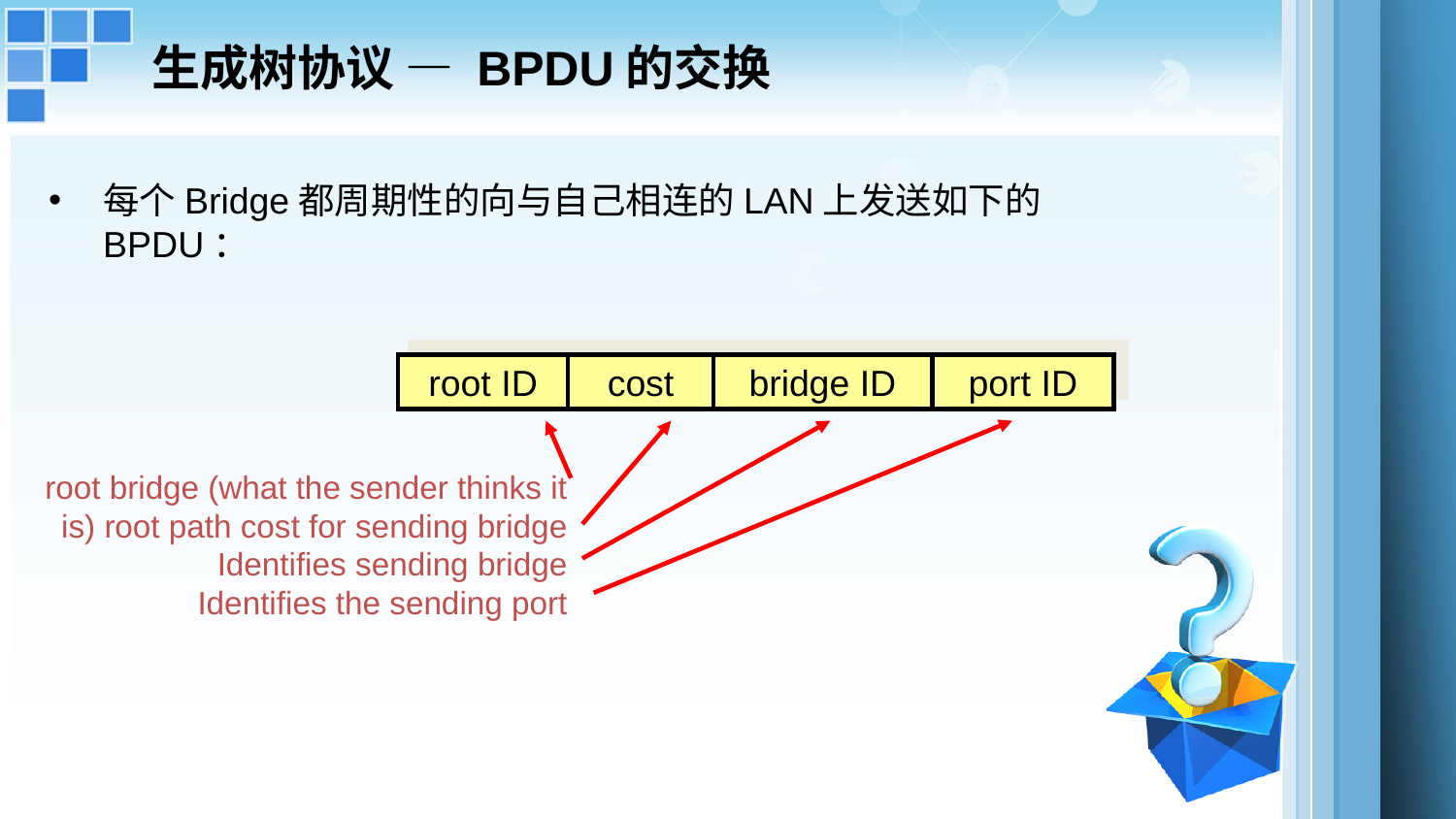

生成树协议 — BPDU的交换
每个Bridge都周期性的向与自己相连的LAN上发送如下的BPDU：
root ID
cost
bridge ID
port ID

root bridge (what the sender thinks it is) root path cost for sending bridge
Identifies sending bridge
Identifies the sending port